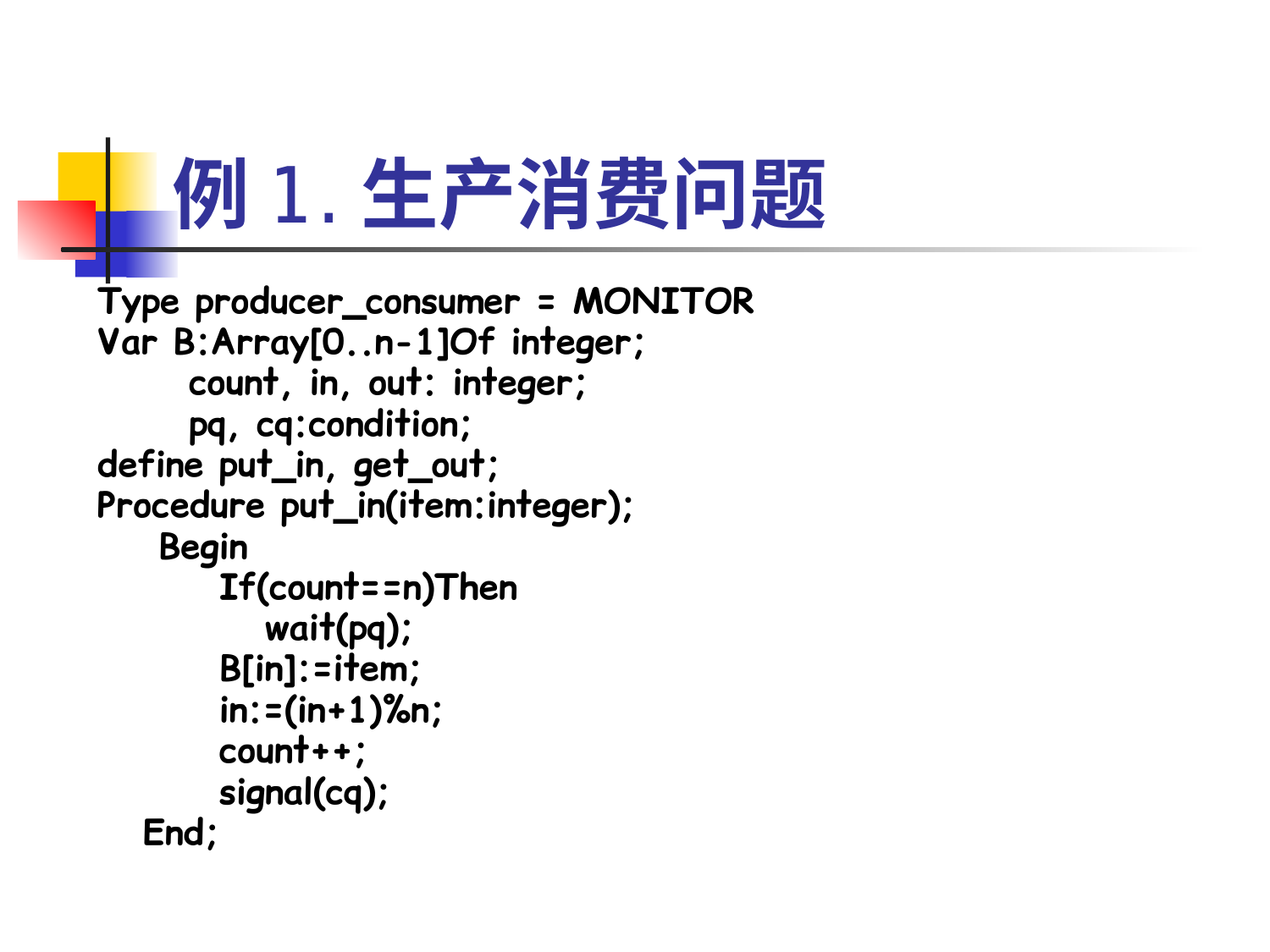

# 例1.生产消费问题
Type producer_consumer = MONITOR
Var B:Array[0..n-1]Of integer;
      count, in, out: integer;
      pq, cq:condition;
define put_in, get_out;
Procedure put_in(item:integer);
    Begin
        If(count==n)Then
           wait(pq);
        B[in]:=item;
        in:=(in+1)%n;
        count++;
        signal(cq);
   End;